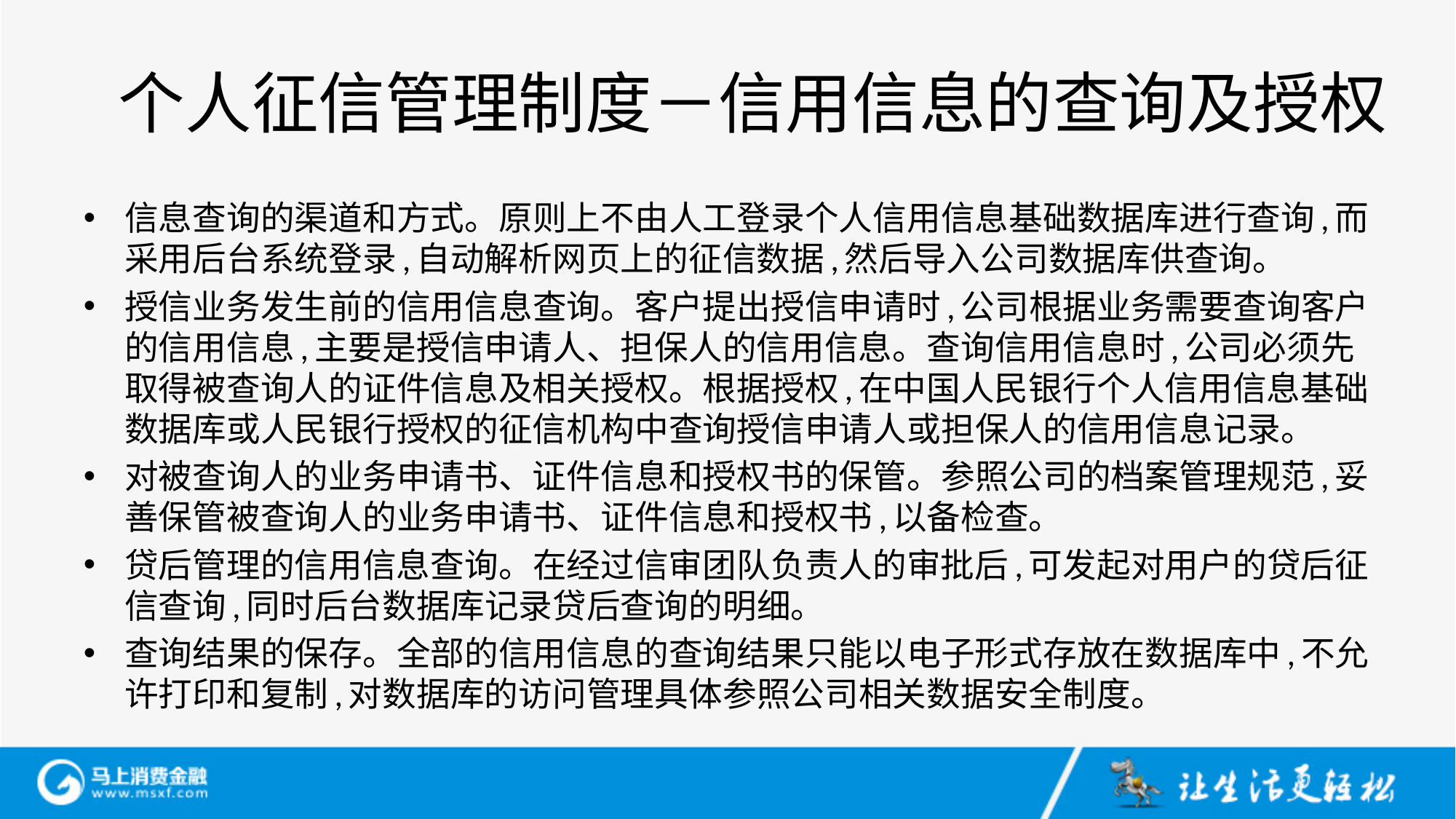

# 个人征信管理制度－信用信息的查询及授权
信息查询的渠道和方式。原则上不由人工登录个人信用信息基础数据库进行查询,而采用后台系统登录,自动解析网页上的征信数据,然后导入公司数据库供查询。
授信业务发生前的信用信息查询。客户提出授信申请时,公司根据业务需要查询客户的信用信息,主要是授信申请人、担保人的信用信息。查询信用信息时,公司必须先取得被查询人的证件信息及相关授权。根据授权,在中国人民银行个人信用信息基础数据库或人民银行授权的征信机构中查询授信申请人或担保人的信用信息记录。
对被查询人的业务申请书、证件信息和授权书的保管。参照公司的档案管理规范,妥善保管被查询人的业务申请书、证件信息和授权书,以备检查。
贷后管理的信用信息查询。在经过信审团队负责人的审批后,可发起对用户的贷后征信查询,同时后台数据库记录贷后查询的明细。
查询结果的保存。全部的信用信息的查询结果只能以电子形式存放在数据库中,不允许打印和复制,对数据库的访问管理具体参照公司相关数据安全制度。